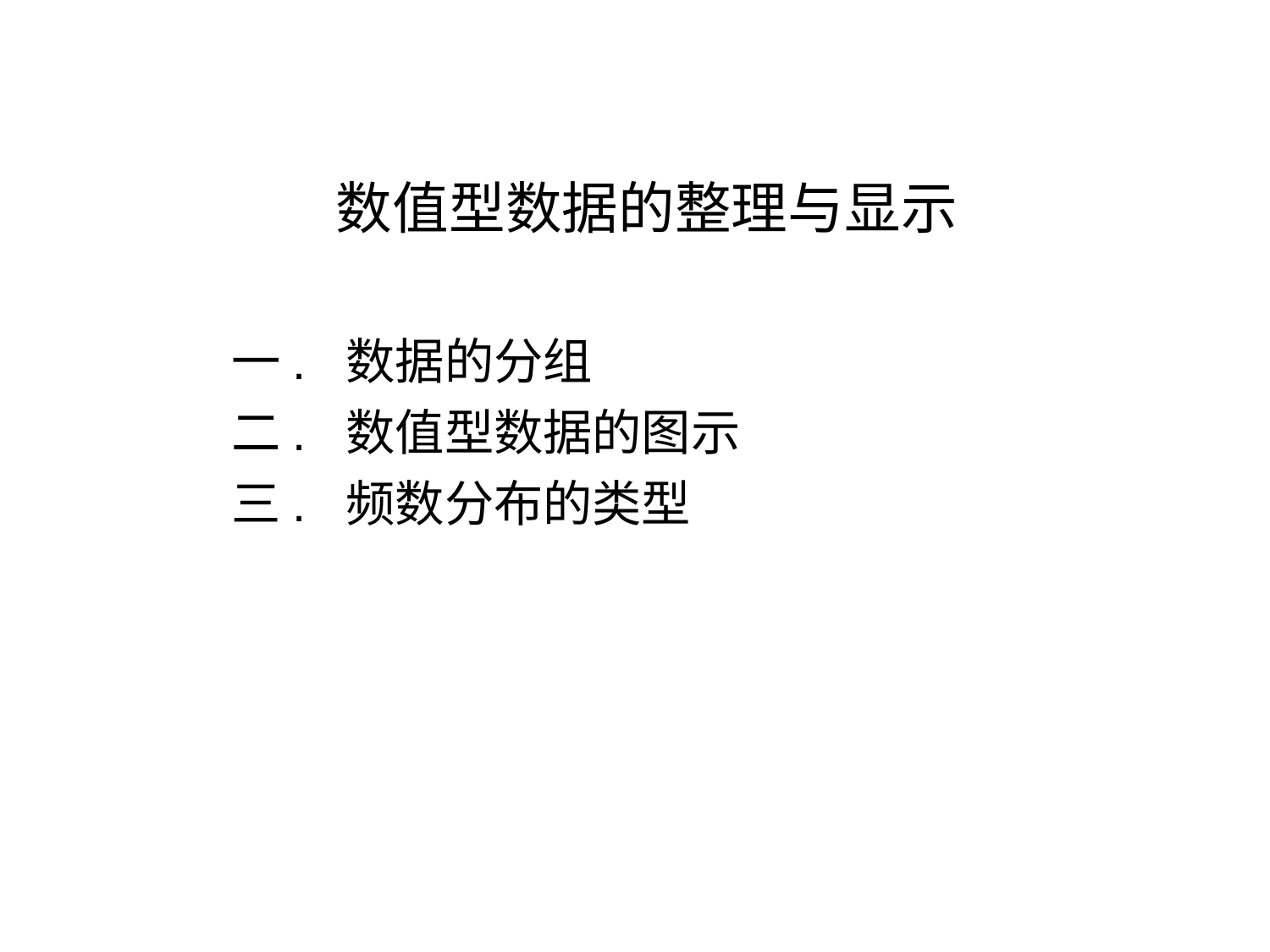

数值型数据的整理与显示
一.  数据的分组
二.  数值型数据的图示
三.  频数分布的类型